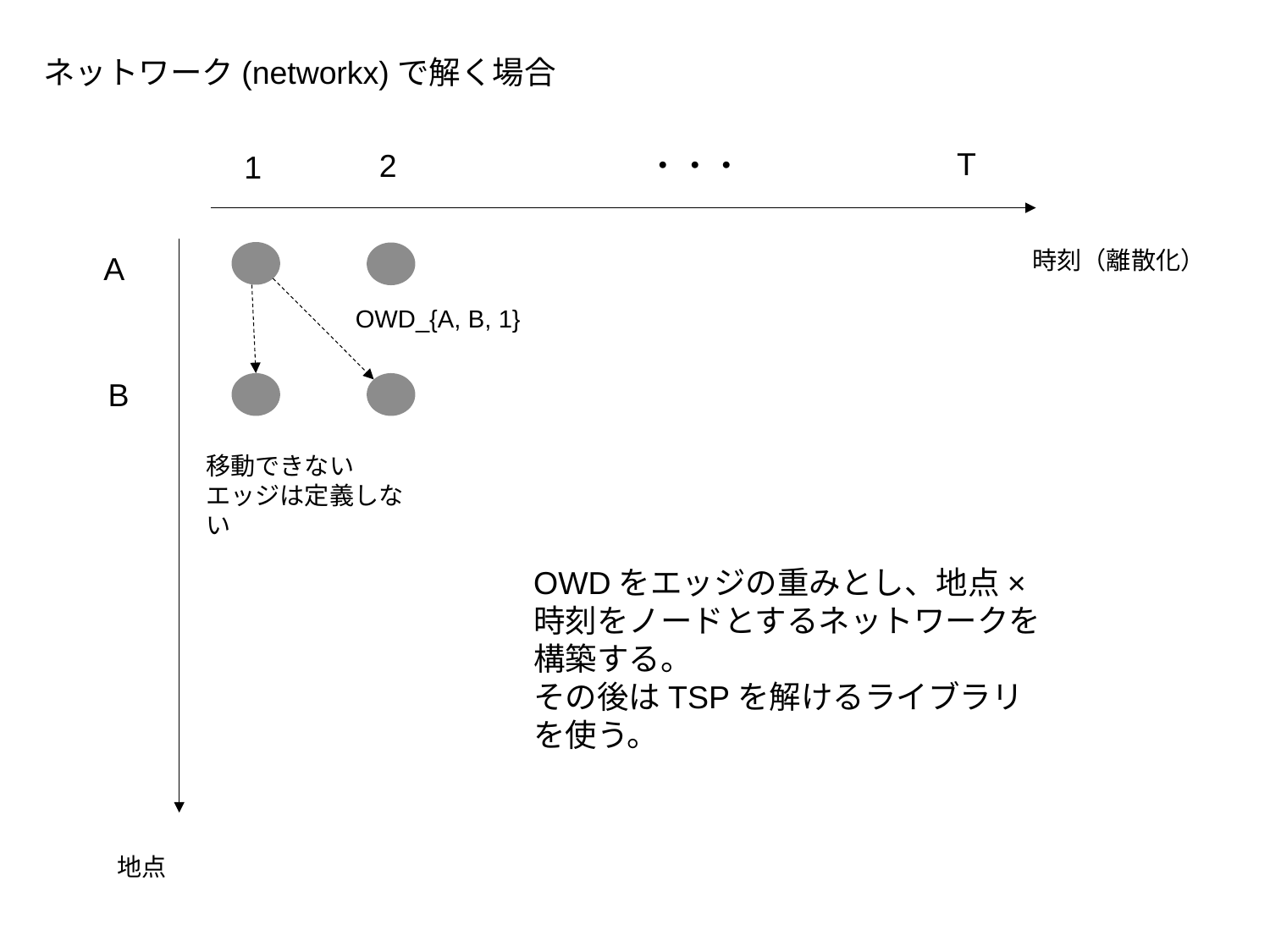

ネットワーク(networkx)で解く場合
T
2
・・・
1
時刻（離散化）

A

OWD_{A, B, 1}
B

移動できない
エッジは定義しない
OWDをエッジの重みとし、地点×時刻をノードとするネットワークを構築する。
その後はTSPを解けるライブラリを使う。
地点